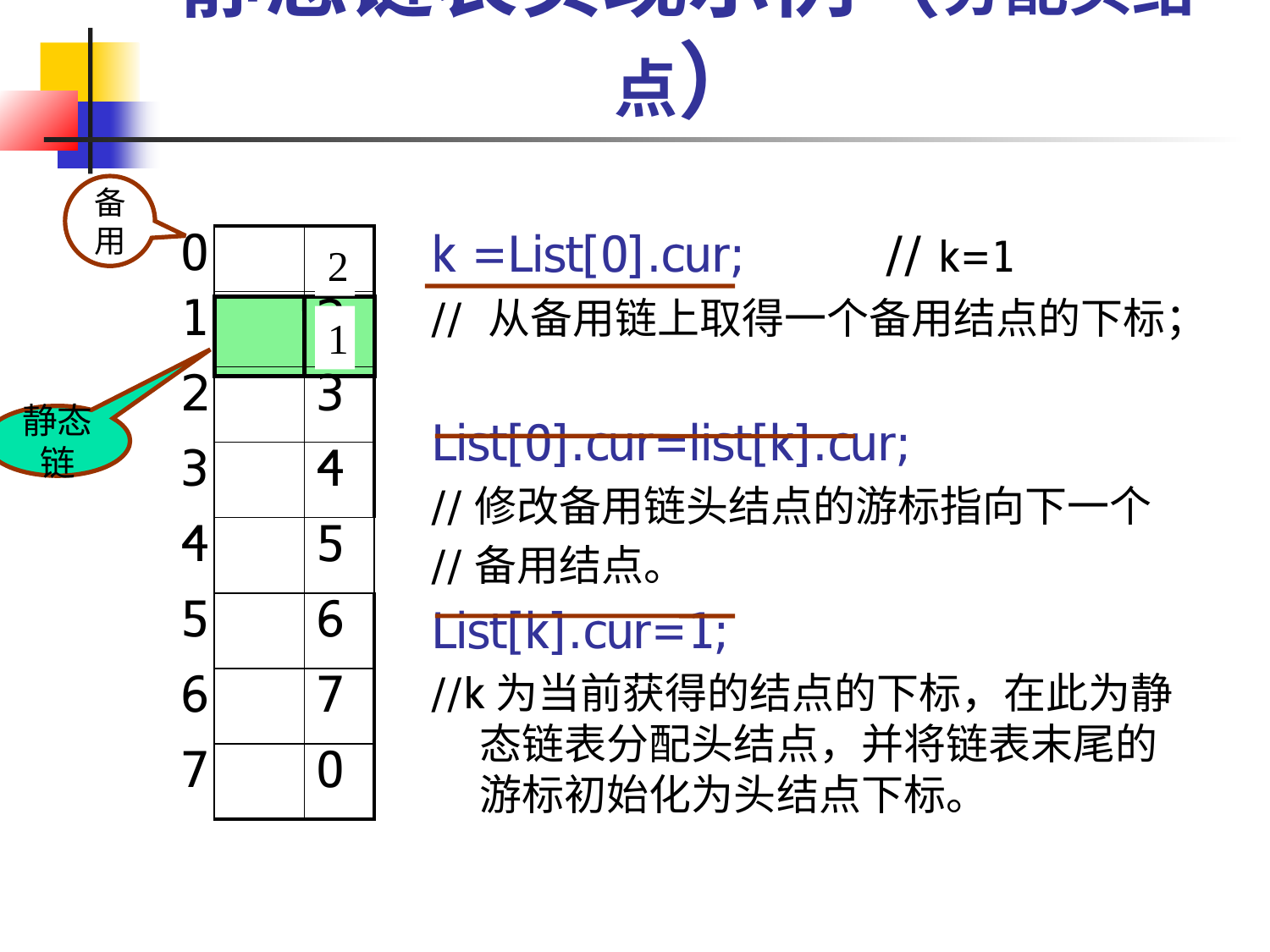

静态链表实现示例（分配头结点）
备用
k =List[0].cur;         // k=1
// 从备用链上取得一个备用结点的下标；
List[0].cur=list[k].cur;
//修改备用链头结点的游标指向下一个
//备用结点。
List[k].cur=1;
//k为当前获得的结点的下标，在此为静态链表分配头结点，并将链表末尾的游标初始化为头结点下标。
| 0 |  | 1 |
| --- | --- | --- |
| 1 |  | 2 |
| 2 |  | 3 |
| 3 |  | 4 |
| 4 |  | 5 |
| 5 |  | 6 |
| 6 |  | 7 |
| 7 |  | 0 |
2

1
静态链